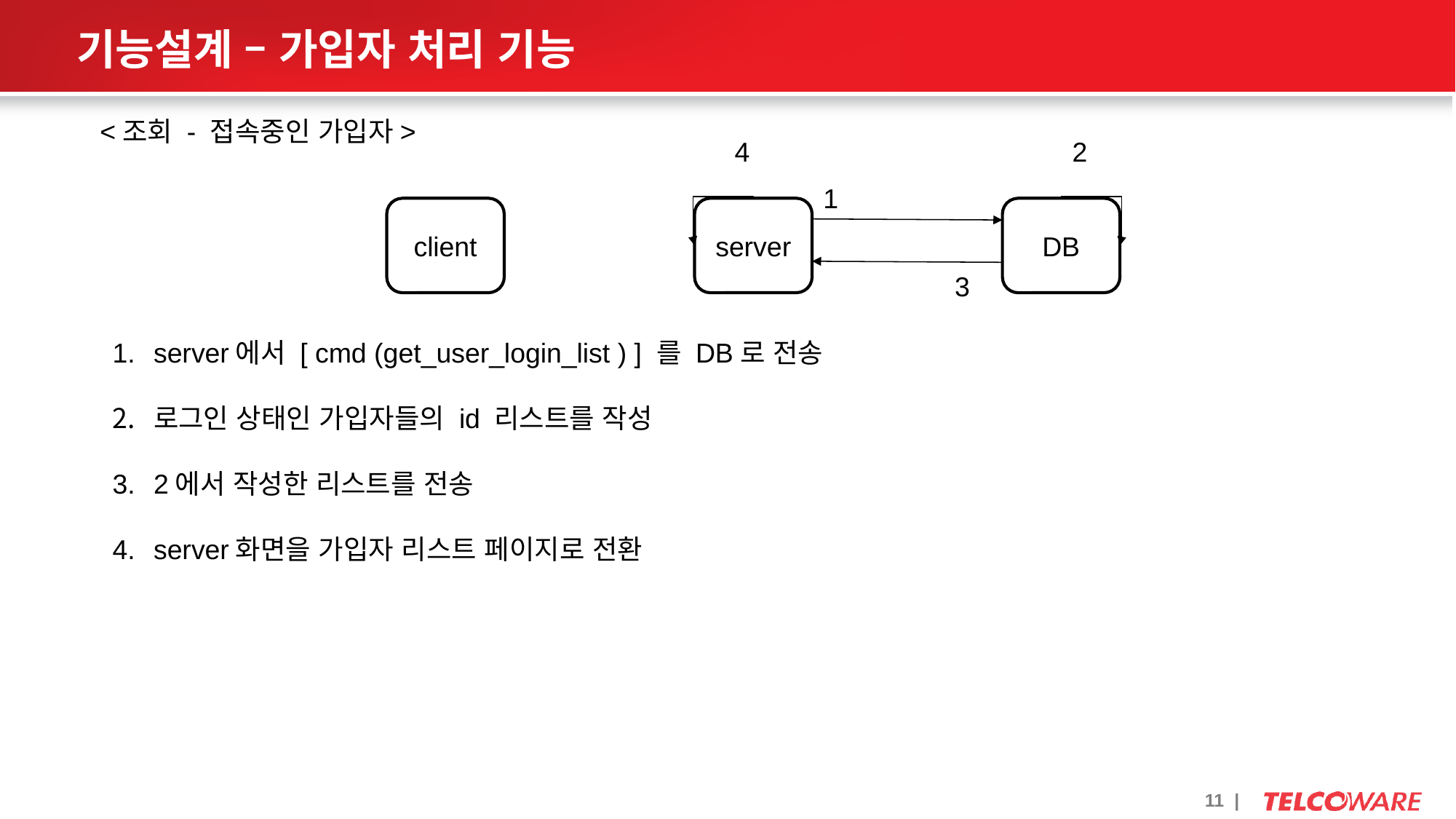

기능설계 – 가입자 처리 기능
<조회 - 접속중인 가입자>
4
2
1
client
server
DB
3
server에서 [ cmd (get_user_login_list ) ] 를 DB로 전송
로그인 상태인 가입자들의 id 리스트를 작성
2에서 작성한 리스트를 전송
server화면을 가입자 리스트 페이지로 전환